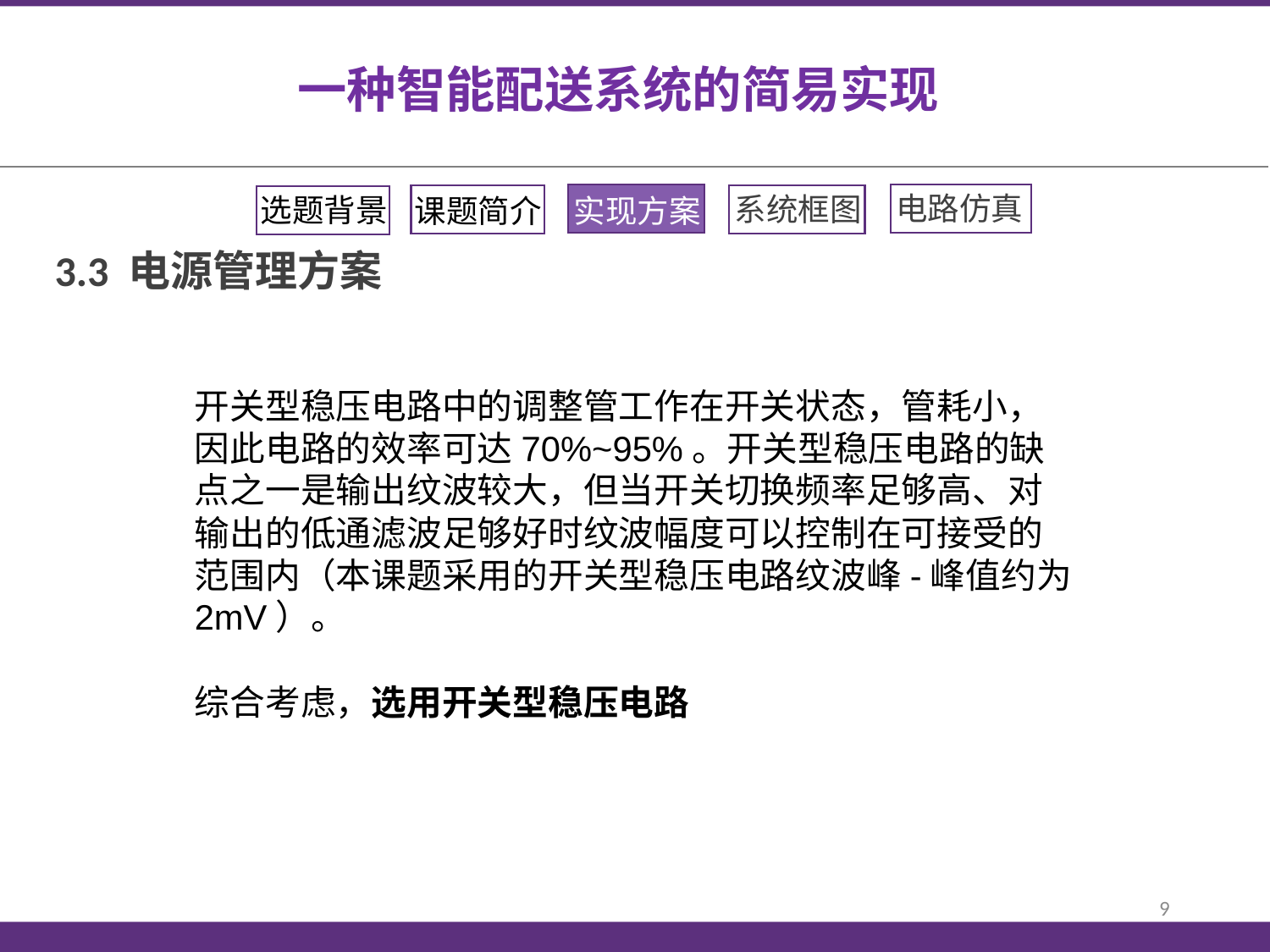

一种智能配送系统的简易实现
电路仿真

系统框图

选题背景

实现方案
课题简介

3.3 电源管理方案

开关型稳压电路中的调整管工作在开关状态，管耗小，因此电路的效率可达70%~95%。开关型稳压电路的缺点之一是输出纹波较大，但当开关切换频率足够高、对输出的低通滤波足够好时纹波幅度可以控制在可接受的范围内（本课题采用的开关型稳压电路纹波峰-峰值约为2mV）。

综合考虑，选用开关型稳压电路
9